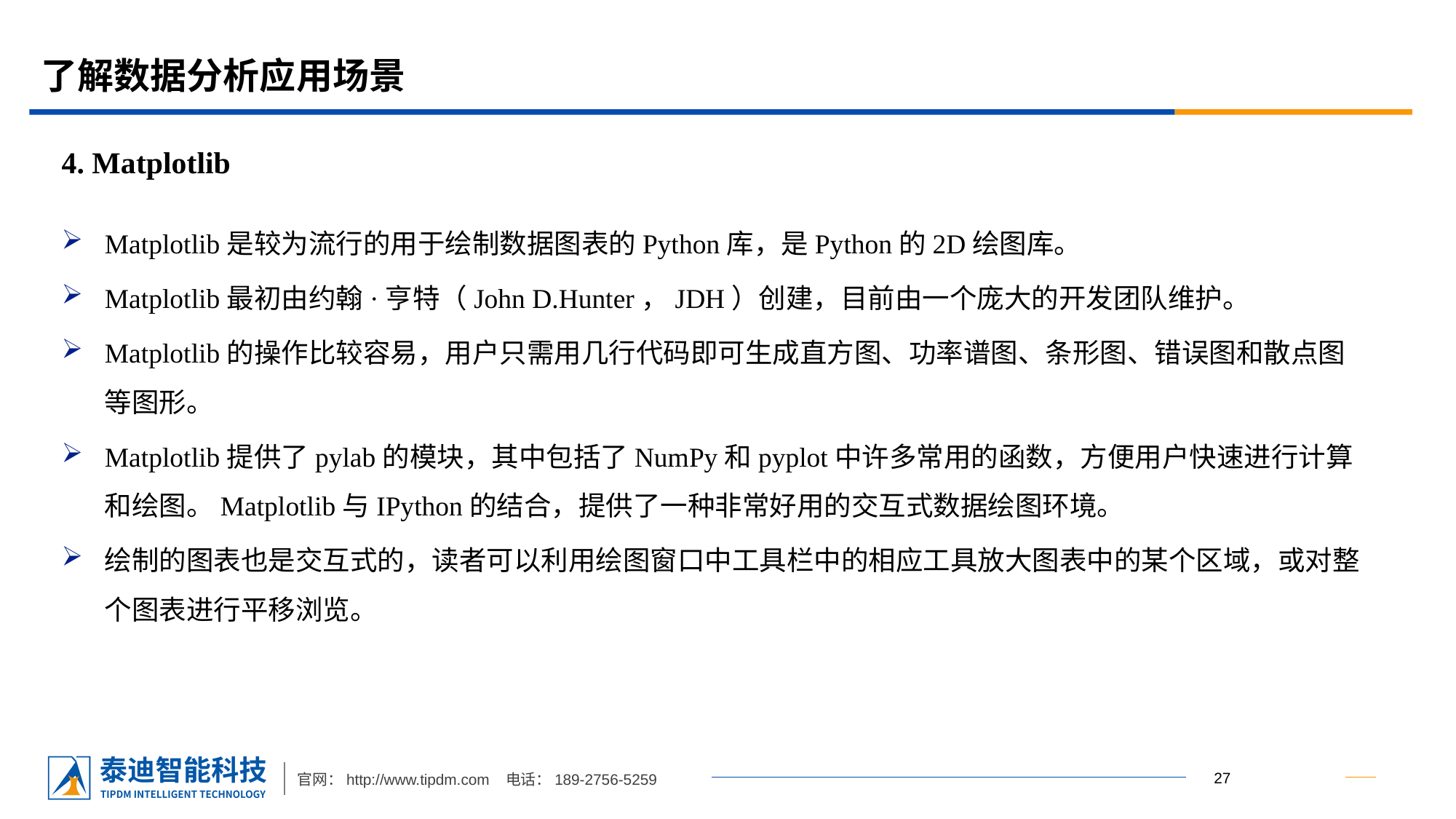

# 了解数据分析应用场景
4. Matplotlib
Matplotlib是较为流行的用于绘制数据图表的Python库，是Python的2D绘图库。
Matplotlib最初由约翰·亨特（John D.Hunter，JDH）创建，目前由一个庞大的开发团队维护。
Matplotlib的操作比较容易，用户只需用几行代码即可生成直方图、功率谱图、条形图、错误图和散点图等图形。
Matplotlib提供了pylab的模块，其中包括了NumPy和pyplot中许多常用的函数，方便用户快速进行计算和绘图。Matplotlib与IPython的结合，提供了一种非常好用的交互式数据绘图环境。
绘制的图表也是交互式的，读者可以利用绘图窗口中工具栏中的相应工具放大图表中的某个区域，或对整个图表进行平移浏览。